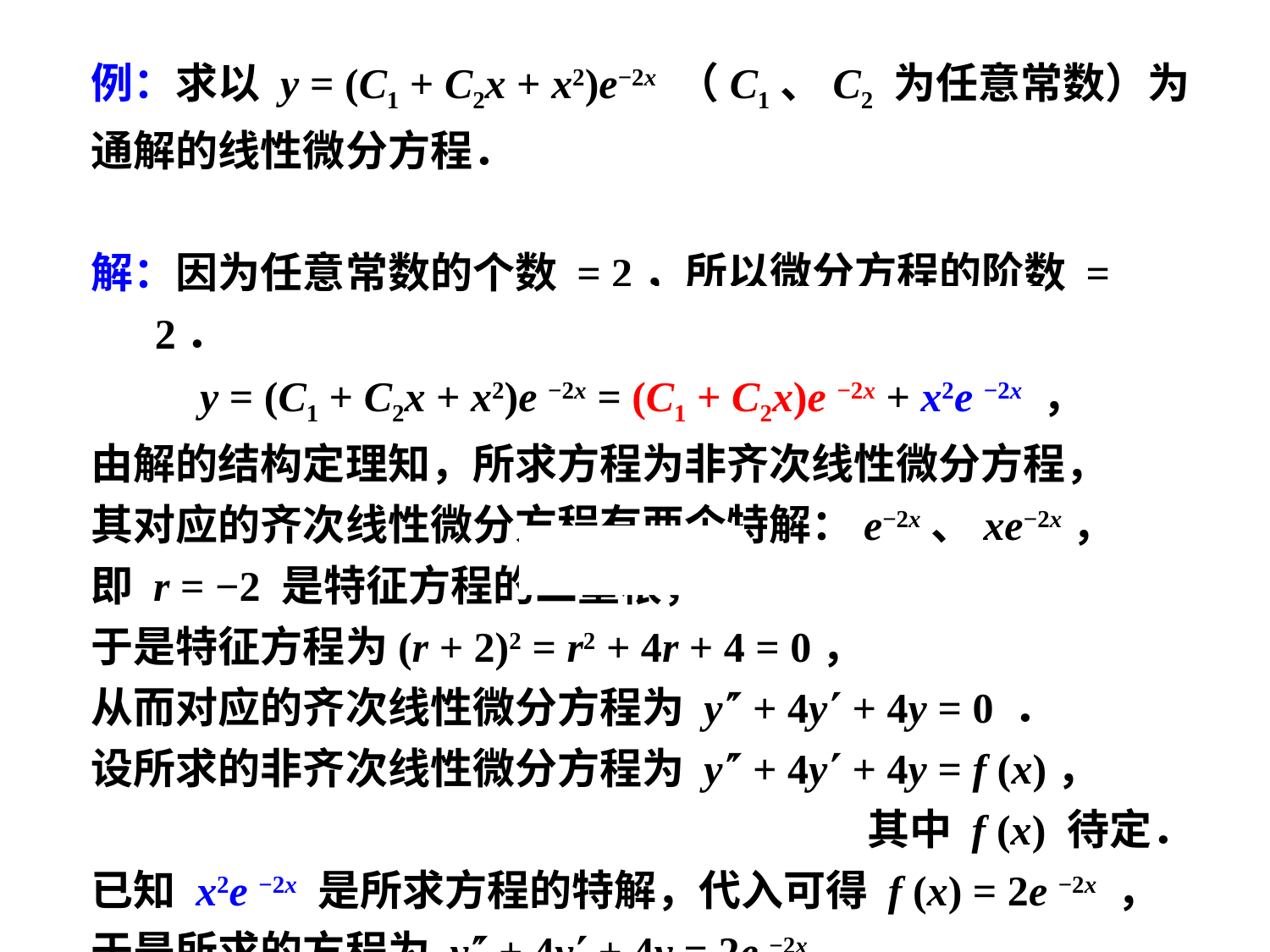

例：求以 y = (C1 + C2x + x2)e−2x （C1、C2 为任意常数）为
通解的线性微分方程．

解：因为任意常数的个数 = 2，所以微分方程的阶数 = 2．
y = (C1 + C2x + x2)e −2x = (C1 + C2x)e −2x + x2e −2x ，
由解的结构定理知，所求方程为非齐次线性微分方程，
其对应的齐次线性微分方程有两个特解：e−2x、xe−2x，
即 r = −2 是特征方程的二重根，
于是特征方程为(r + 2)2 = r2 + 4r + 4 = 0，
从而对应的齐次线性微分方程为 y″ + 4y′ + 4y = 0 ．
设所求的非齐次线性微分方程为 y″ + 4y′ + 4y = f (x)，
其中 f (x) 待定．
已知 x2e −2x 是所求方程的特解，代入可得 f (x) = 2e −2x ，
于是所求的方程为 y″ + 4y′ + 4y = 2e −2x．